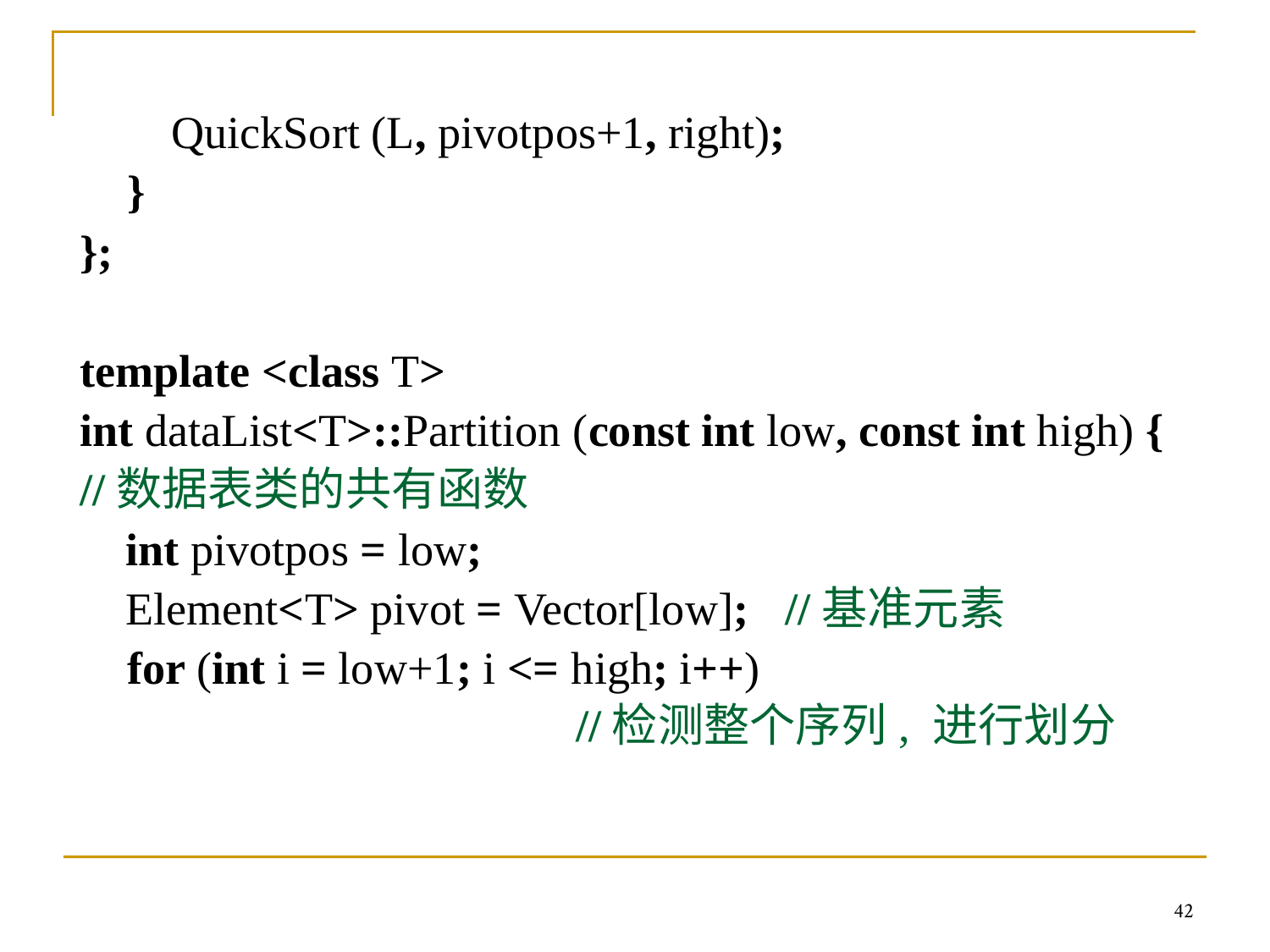

QuickSort (L, pivotpos+1, right);
	}
};

template <class T>
int dataList<T>::Partition (const int low, const int high) {
//数据表类的共有函数
    int pivotpos = low;
    Element<T> pivot = Vector[low];	  //基准元素
	for (int i = low+1; i <= high; i++)
 			                 //检测整个序列, 进行划分
42